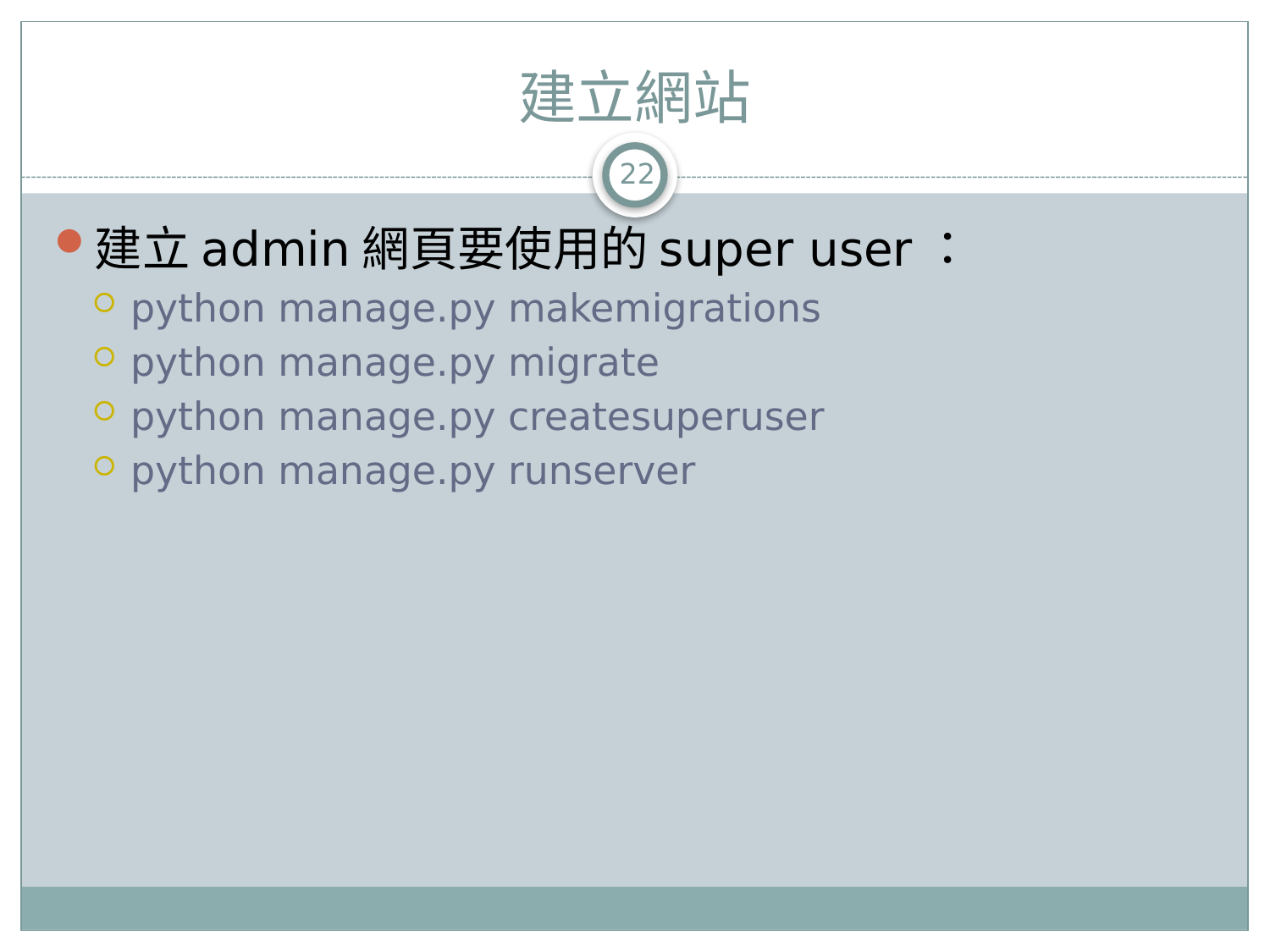

# 建立網站
22
建立admin網頁要使用的super user：
python manage.py makemigrations
python manage.py migrate
python manage.py createsuperuser
python manage.py runserver